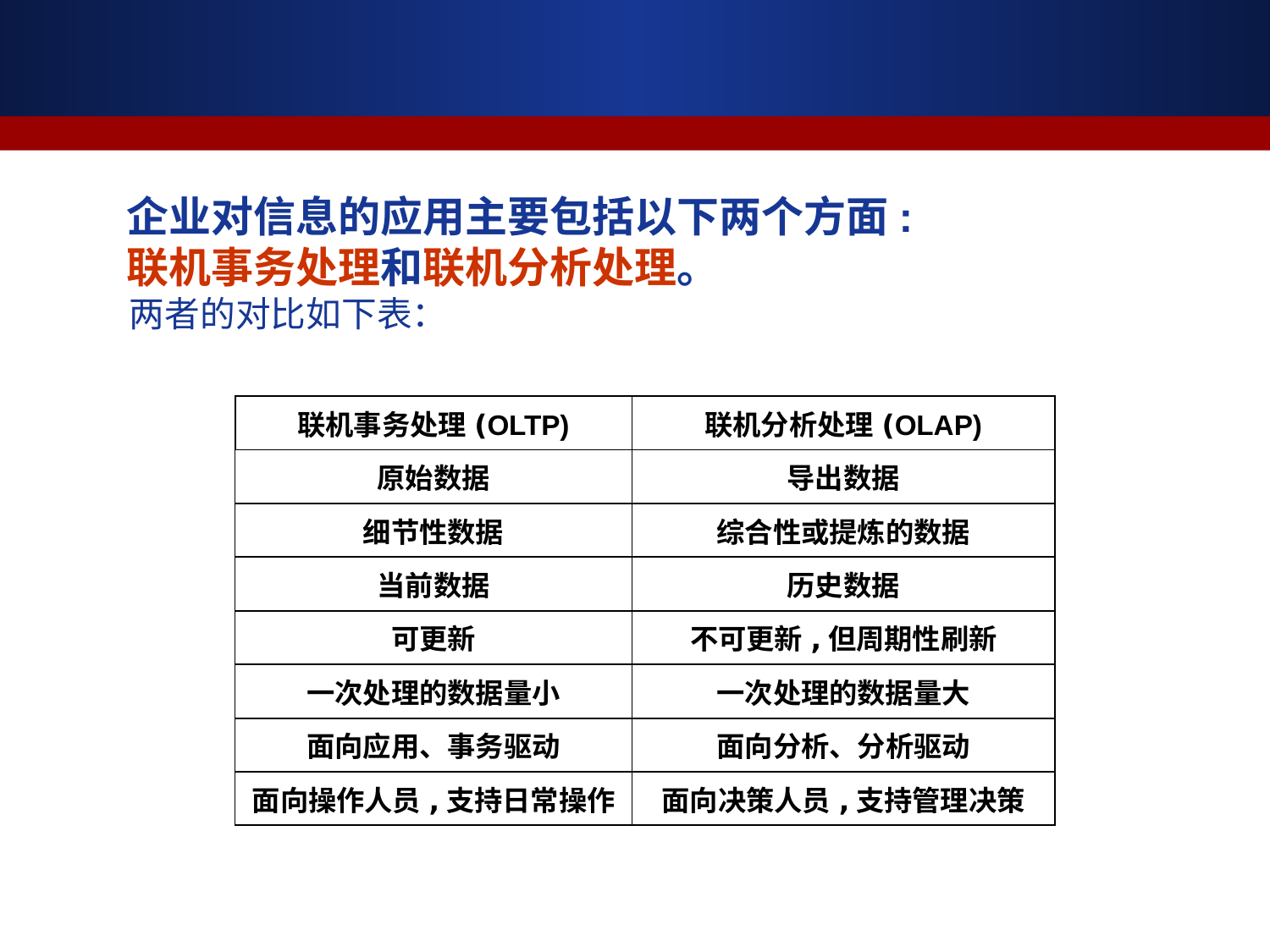

企业对信息的应用主要包括以下两个方面:
  联机事务处理和联机分析处理。
   两者的对比如下表：

| 联机事务处理(OLTP) | 联机分析处理(OLAP) |
| --- | --- |
| 原始数据 | 导出数据 |
| 细节性数据 | 综合性或提炼的数据 |
| 当前数据 | 历史数据 |
| 可更新 | 不可更新,但周期性刷新 |
| 一次处理的数据量小 | 一次处理的数据量大 |
| 面向应用、事务驱动 | 面向分析、分析驱动 |
| 面向操作人员,支持日常操作 | 面向决策人员,支持管理决策 |